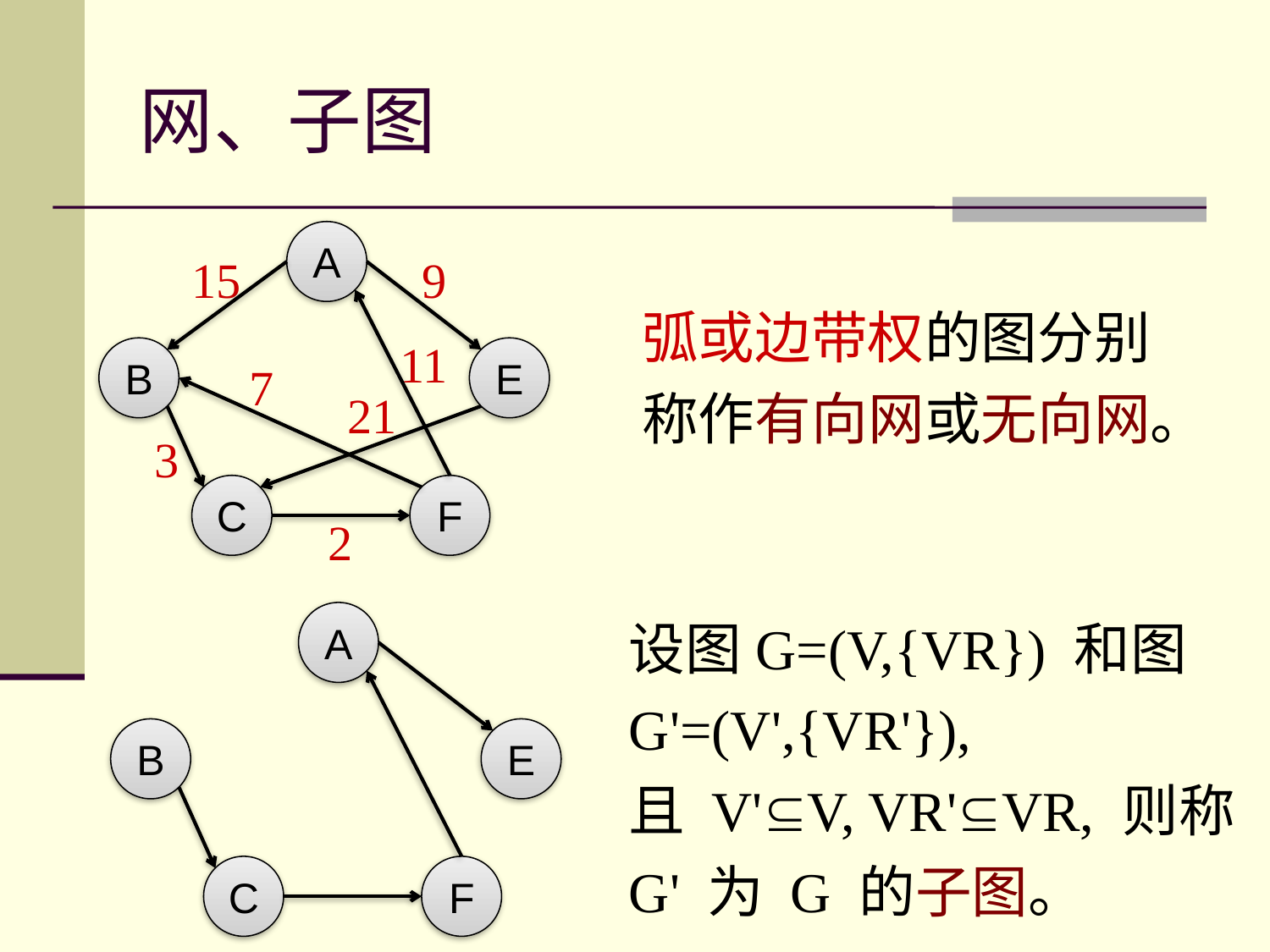

# 网、子图
A
15
9
11
B
E
7
21
3
C
F
2
弧或边带权的图分别称作有向网或无向网。
设图G=(V,{VR}) 和图 G'=(V',{VR'}),
且 V'⊆V, VR'⊆VR, 则称 G' 为 G 的子图。
A
B
E
C
F